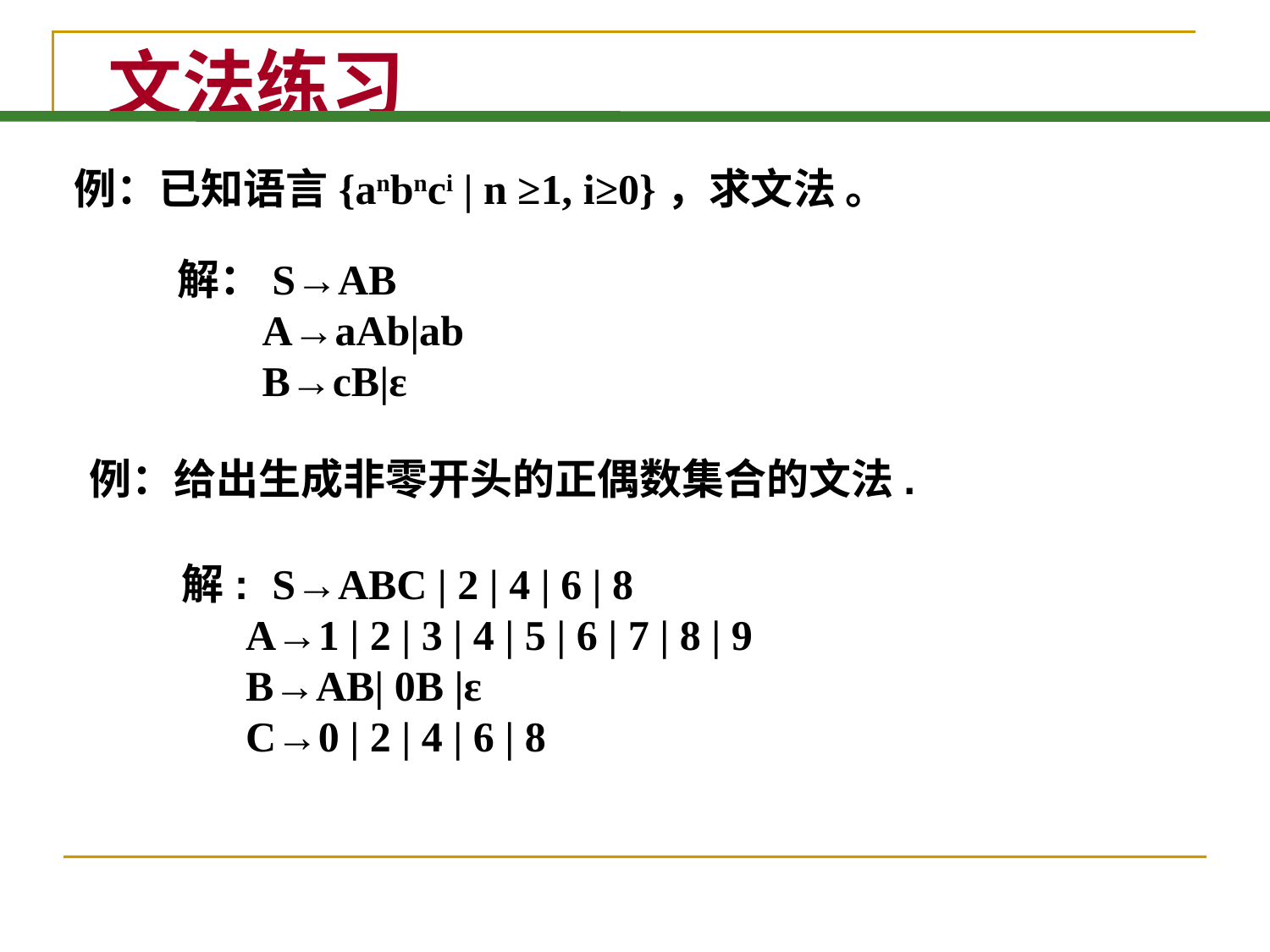

# 文法练习

例：已知语言{anbnci | n ≥1, i≥0}，求文法 。
解：S→AB
        A→aAb|ab
        B→cB|ε
例：给出生成非零开头的正偶数集合的文法.
 解:  S→ABC | 2 | 4 | 6 | 8
	  A→1 | 2 | 3 | 4 | 5 | 6 | 7 | 8 | 9
	  B→AB| 0B |ε
  	  C→0 | 2 | 4 | 6 | 8
46